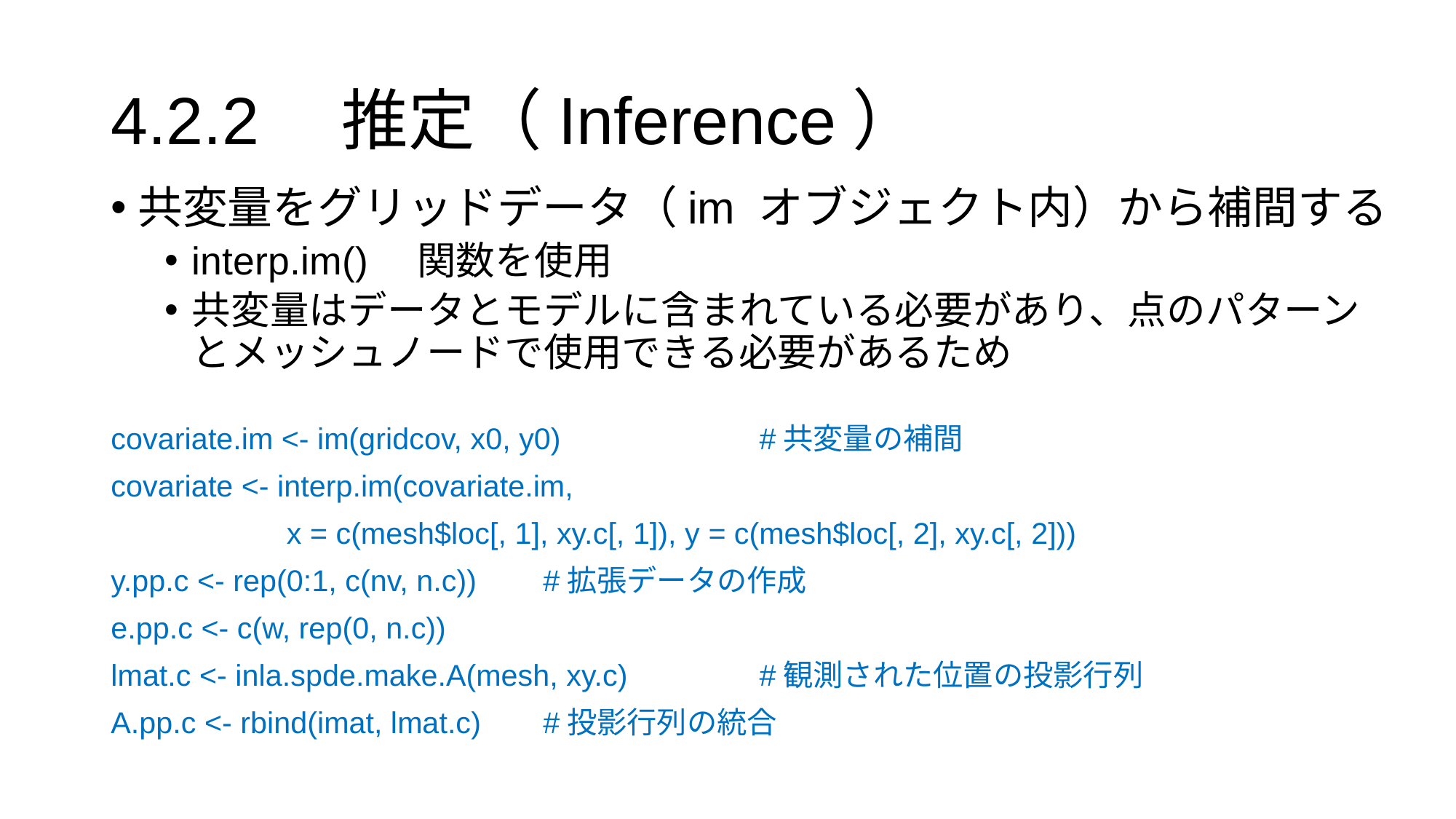

# 4.2.2　推定（Inference）
共変量をグリッドデータ（im オブジェクト内）から補間する
interp.im()　関数を使用
共変量はデータとモデルに含まれている必要があり、点のパターンとメッシュノードで使用できる必要があるため

covariate.im <- im(gridcov, x0, y0)		#共変量の補間
covariate <- interp.im(covariate.im,
                     x = c(mesh$loc[, 1], xy.c[, 1]), y = c(mesh$loc[, 2], xy.c[, 2]))
y.pp.c <- rep(0:1, c(nv, n.c))	#拡張データの作成
e.pp.c <- c(w, rep(0, n.c))
lmat.c <- inla.spde.make.A(mesh, xy.c)		#観測された位置の投影行列
A.pp.c <- rbind(imat, lmat.c)			#投影行列の統合